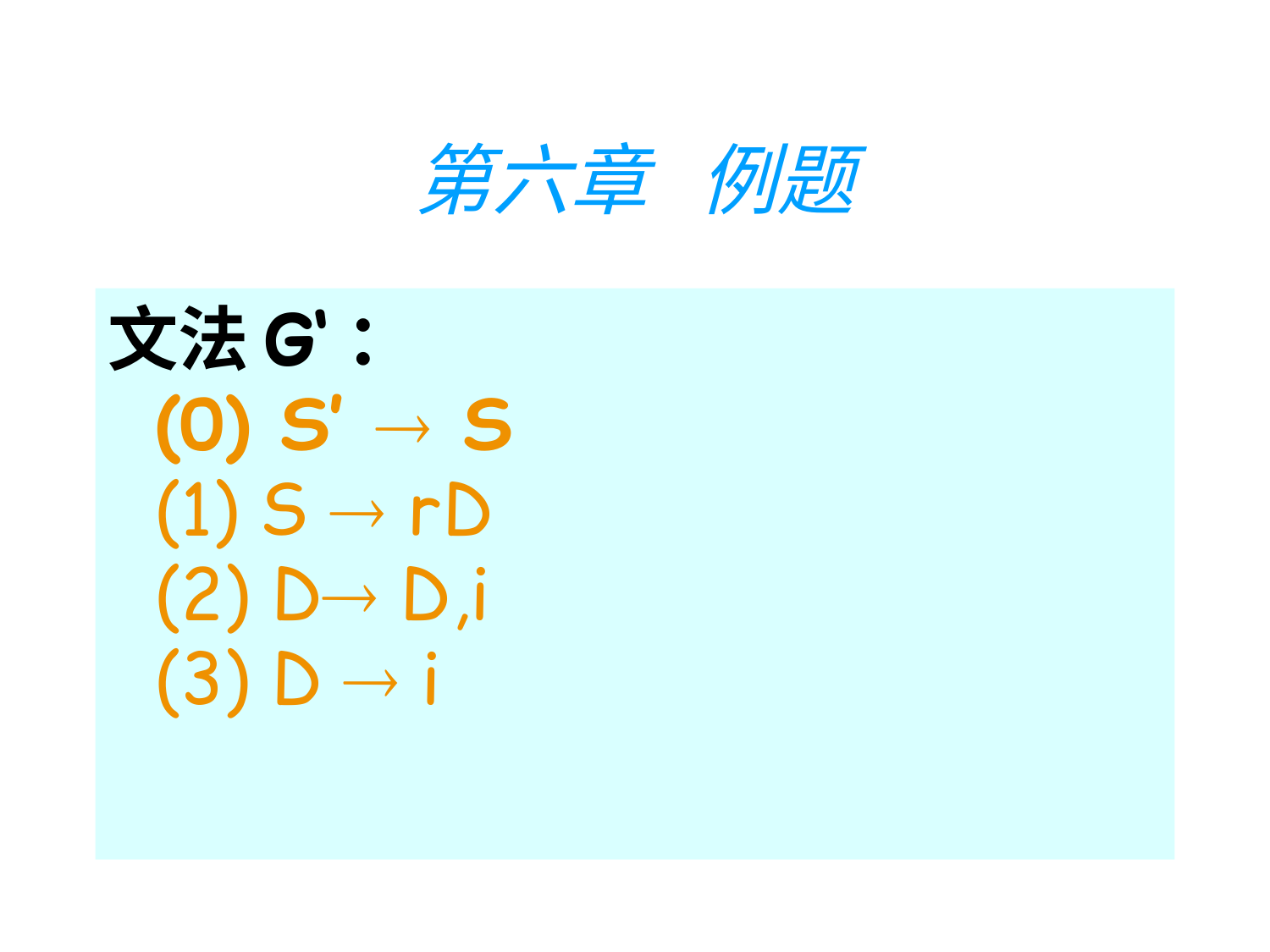

# 第六章   例题
文法G‘：
(0) S’ → S
(1) S → rD
(2) D→ D,i
(3) D → i